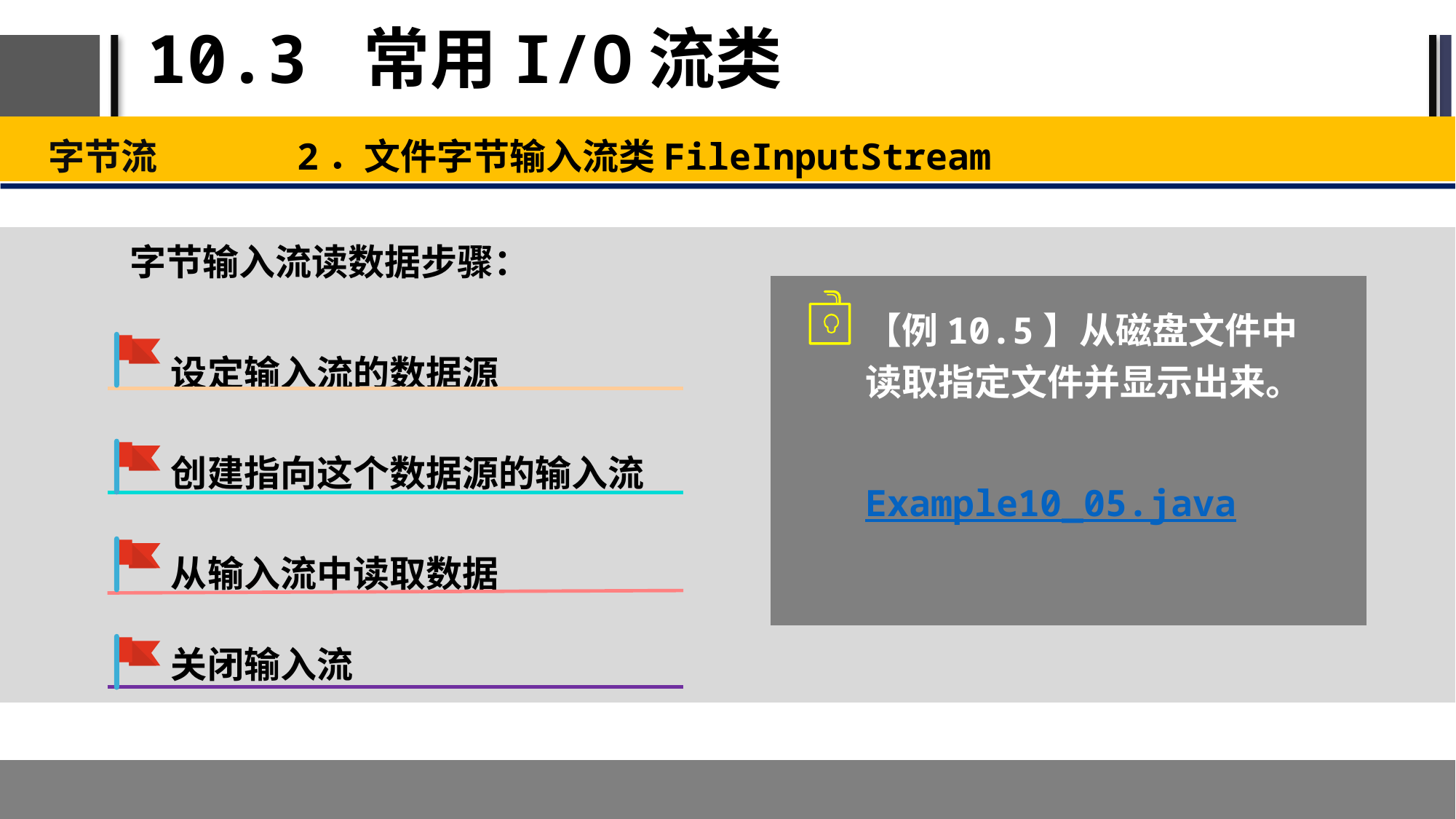

# 10.3 常用I/O流类

字节流                2．文件字节输入流类FileInputStream

字节输入流读数据步骤：

【例10.5】从磁盘文件中读取指定文件并显示出来。

Example10_05.java
设定输入流的数据源

创建指向这个数据源的输入流

从输入流中读取数据

关闭输入流